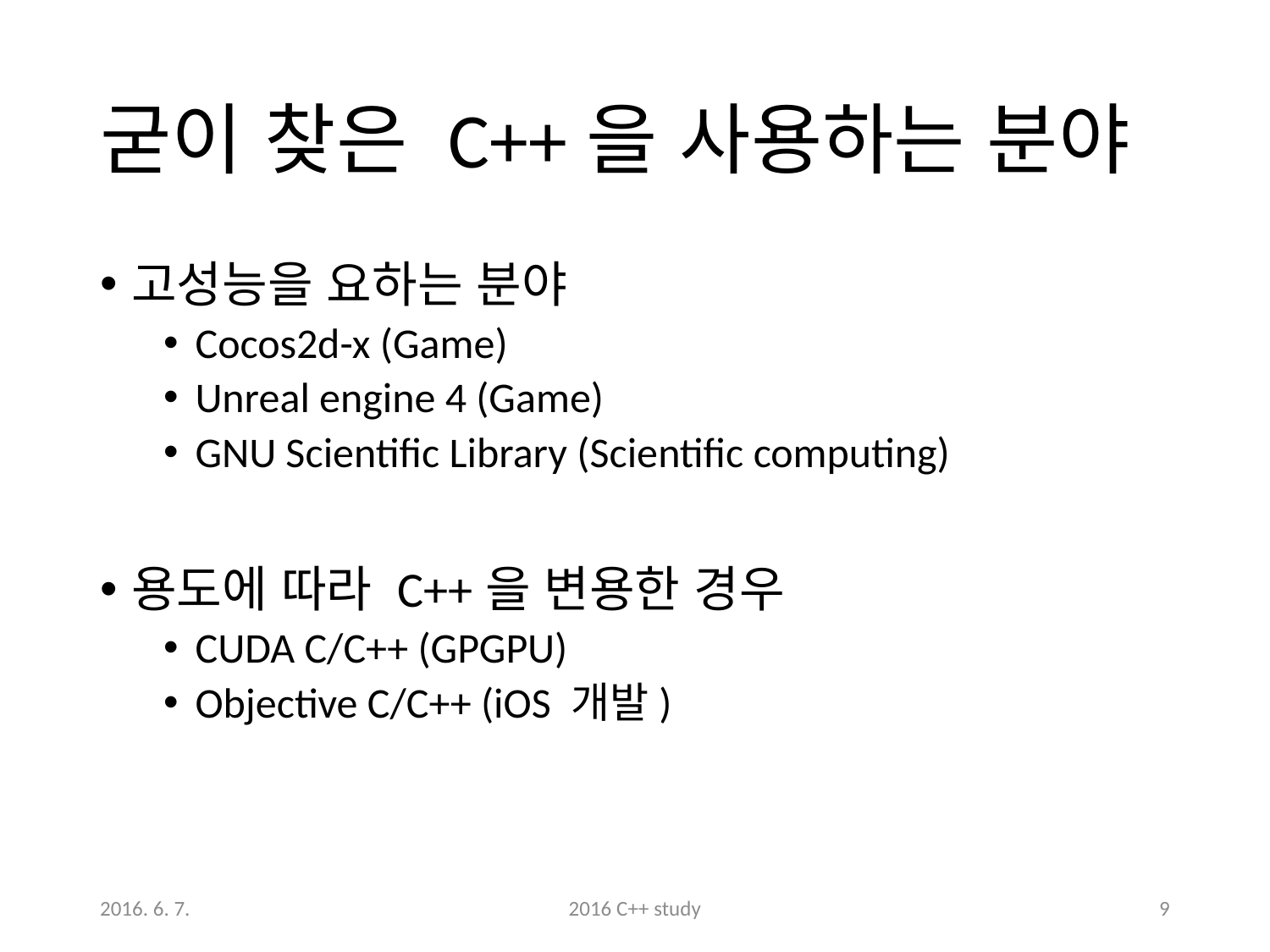

# 굳이 찾은 C++을 사용하는 분야
고성능을 요하는 분야
Cocos2d-x (Game)
Unreal engine 4 (Game)
GNU Scientific Library (Scientific computing)

용도에 따라 C++을 변용한 경우
CUDA C/C++ (GPGPU)
Objective C/C++ (iOS 개발)

2016. 6. 7.
2016 C++ study
9